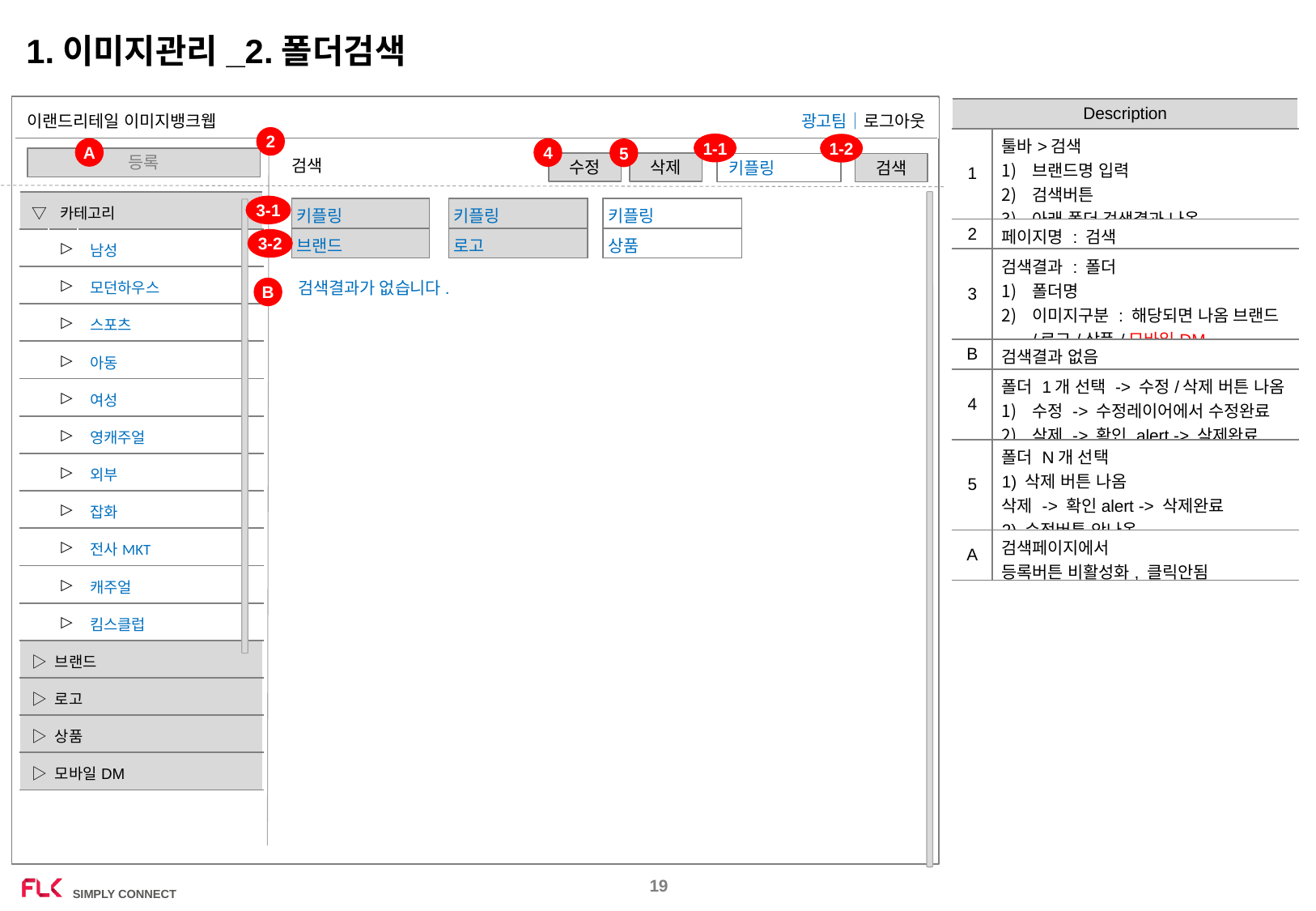

1.이미지관리_2.폴더검색
| 이랜드리테일 이미지뱅크웹 | 광고팀│로그아웃 |
| --- | --- |
| Description |  |
| --- | --- |
| 1 | 툴바>검색 브랜드명 입력 검색버튼 아래 폴더 검색결과 나옴 |
| 2 | 페이지명 : 검색 |
| 3 | 검색결과 : 폴더 폴더명 이미지구분 : 해당되면 나옴 브랜드/로고/상품/모바일DM |
| B | 검색결과 없음 |
| 4 | 폴더 1개 선택 -> 수정/삭제 버튼 나옴 수정 -> 수정레이어에서 수정완료 삭제 -> 확인 alert -> 삭제완료 |
| 5 | 폴더 N개 선택 1) 삭제 버튼 나옴 삭제 -> 확인alert -> 삭제완료 2) 수정버튼 안나옴 |
| A | 검색페이지에서 등록버튼 비활성화, 클릭안됨 |
2
1-1
1-2

A
4
5
등록
검색
수정
삭제
키플링
검색

| ▽ 카테고리 |  |  |
| --- | --- | --- |
|  | ▷ | 남성 |
|  | ▷ | 모던하우스 |
|  | ▷ | 스포츠 |
|  | ▷ | 아동 |
|  | ▷ | 여성 |
|  | ▷ | 영캐주얼 |
|  | ▷ | 외부 |
|  | ▷ | 잡화 |
|  | ▷ | 전사MKT |
|  | ▷ | 캐주얼 |
|  | ▷ | 킴스클럽 |
| ▷ 브랜드 |  |  |
| ▷ 로고 |  |  |
| ▷ 상품 |  |  |
| ▷ 모바일DM |  |  |
3-1
| 키플링 |
| --- |
| 브랜드 |
| 키플링 |
| --- |
| 로고 |
| 키플링 |
| --- |
| 상품 |

3-2
검색결과가 없습니다.
B